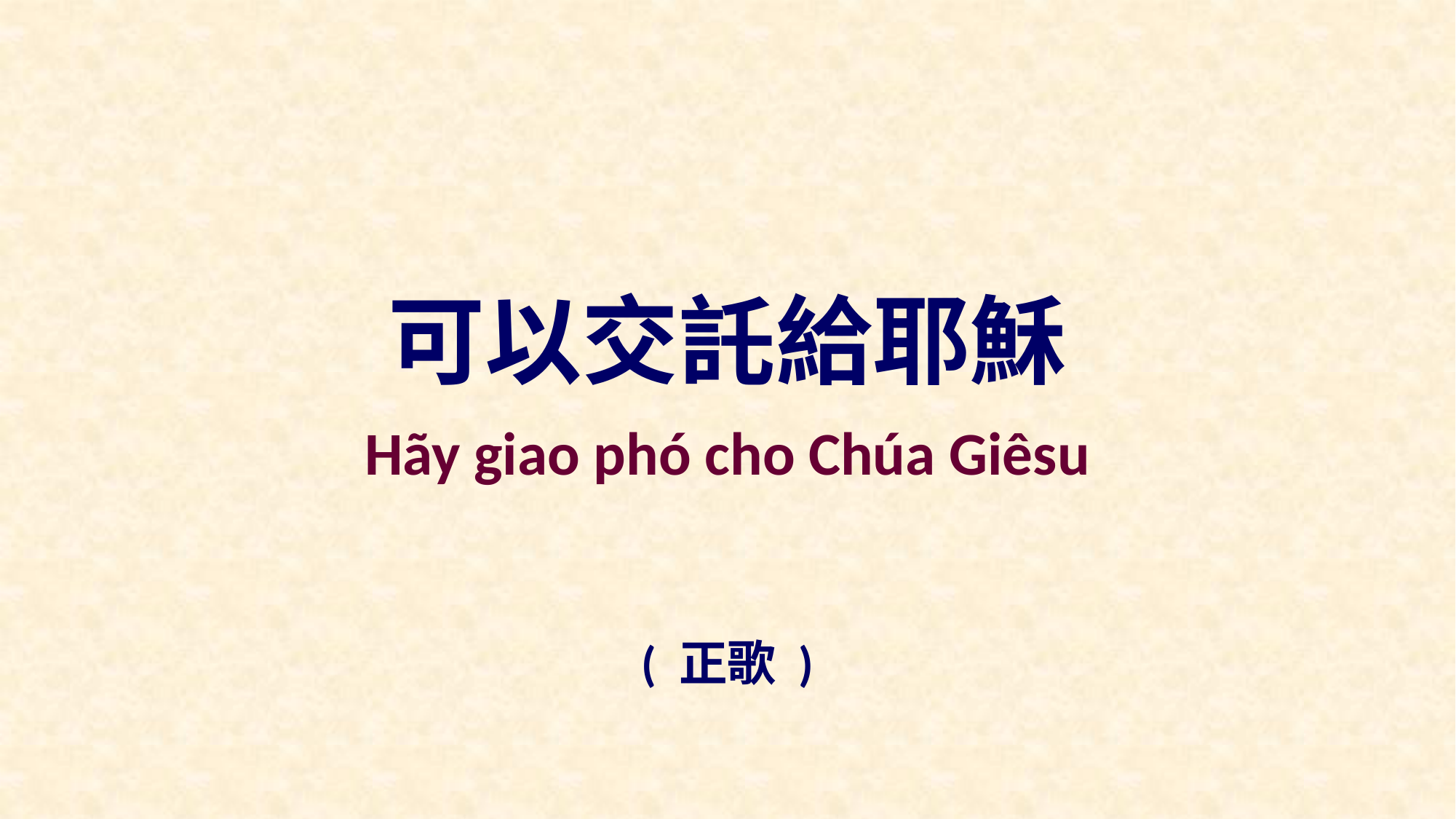

可以交託給耶穌
Hãy giao phó cho Chúa Giêsu
( 正歌 )